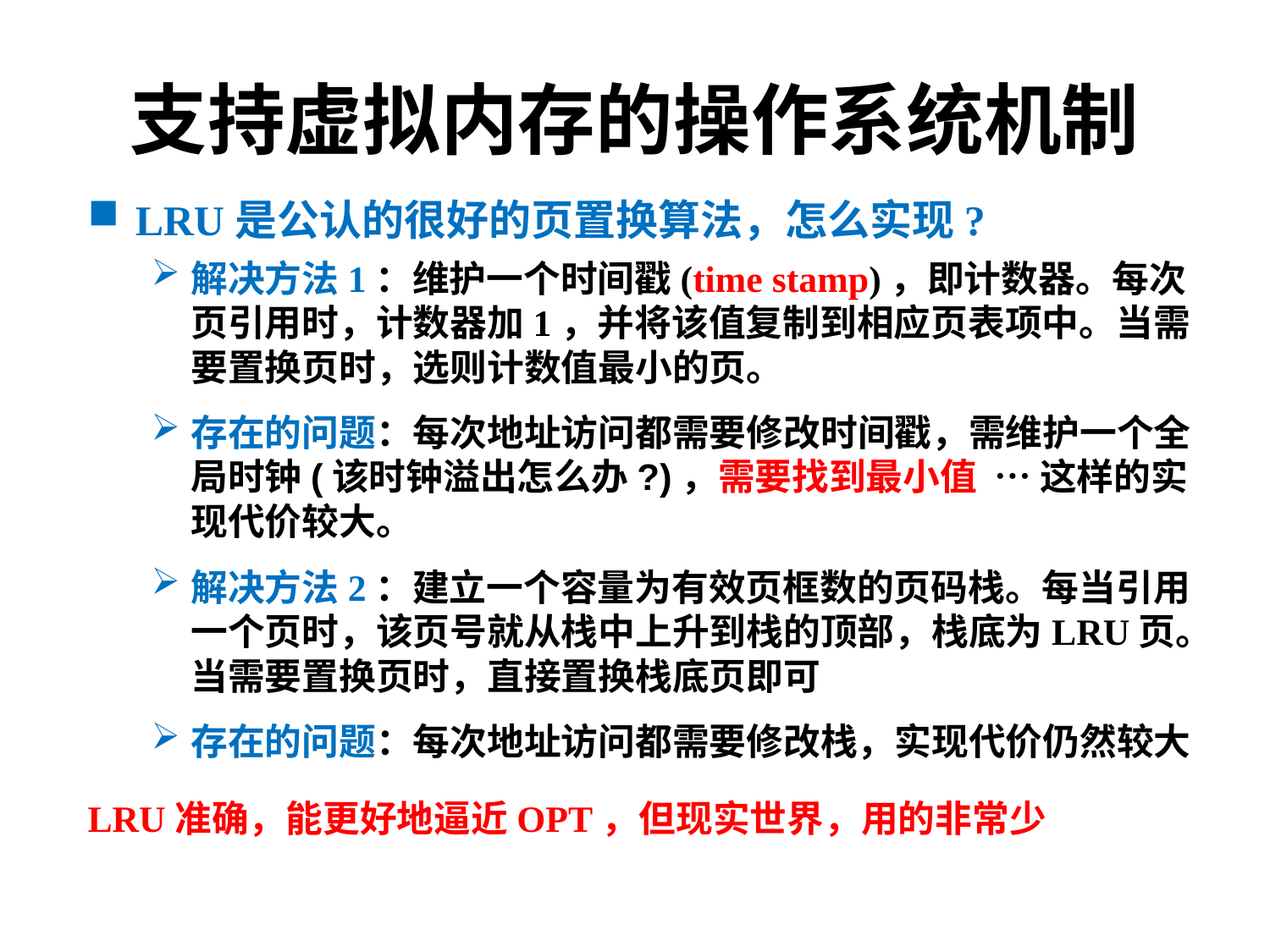

# 支持虚拟内存的操作系统机制
LRU是公认的很好的页置换算法，怎么实现?
解决方法1：维护一个时间戳(time stamp)，即计数器。每次页引用时，计数器加1，并将该值复制到相应页表项中。当需要置换页时，选则计数值最小的页。
存在的问题：每次地址访问都需要修改时间戳，需维护一个全局时钟(该时钟溢出怎么办?)，需要找到最小值  … 这样的实现代价较大。
解决方法2：建立一个容量为有效页框数的页码栈。每当引用一个页时，该页号就从栈中上升到栈的顶部，栈底为LRU页。当需要置换页时，直接置换栈底页即可
存在的问题：每次地址访问都需要修改栈，实现代价仍然较大
LRU准确，能更好地逼近OPT，但现实世界，用的非常少